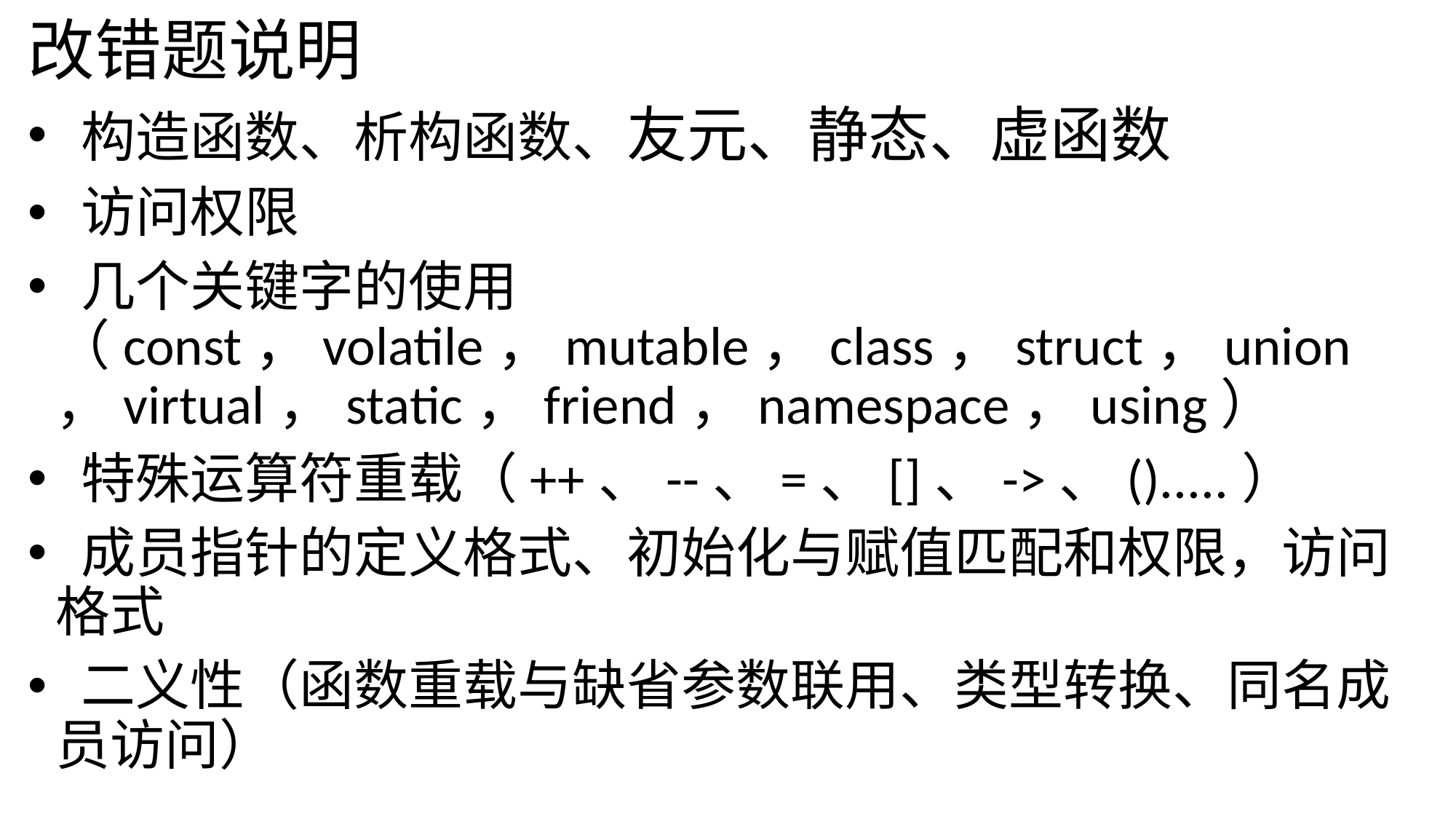

# 改错题说明
 构造函数、析构函数、友元、静态、虚函数
 访问权限
 几个关键字的使用（const，volatile，mutable，class，struct，union，virtual，static，friend，namespace，using）
 特殊运算符重载（++、--、=、[]、->、().....）
 成员指针的定义格式、初始化与赋值匹配和权限，访问格式
 二义性（函数重载与缺省参数联用、类型转换、同名成员访问）